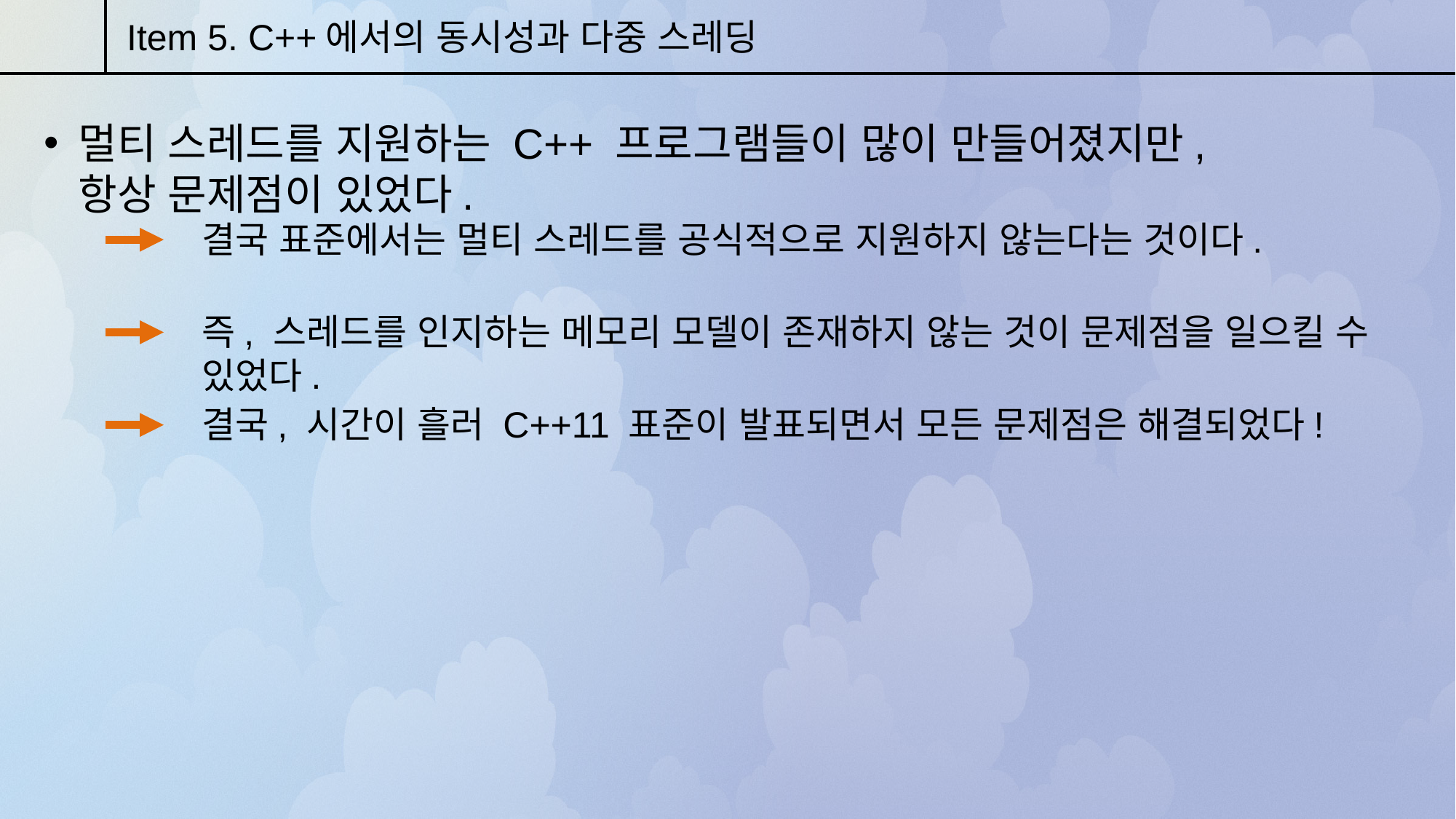

Item 5. C++에서의 동시성과 다중 스레딩
멀티 스레드를 지원하는 C++ 프로그램들이 많이 만들어졌지만, 항상 문제점이 있었다.
결국 표준에서는 멀티 스레드를 공식적으로 지원하지 않는다는 것이다.
즉, 스레드를 인지하는 메모리 모델이 존재하지 않는 것이 문제점을 일으킬 수 있었다.
결국, 시간이 흘러 C++11 표준이 발표되면서 모든 문제점은 해결되었다!